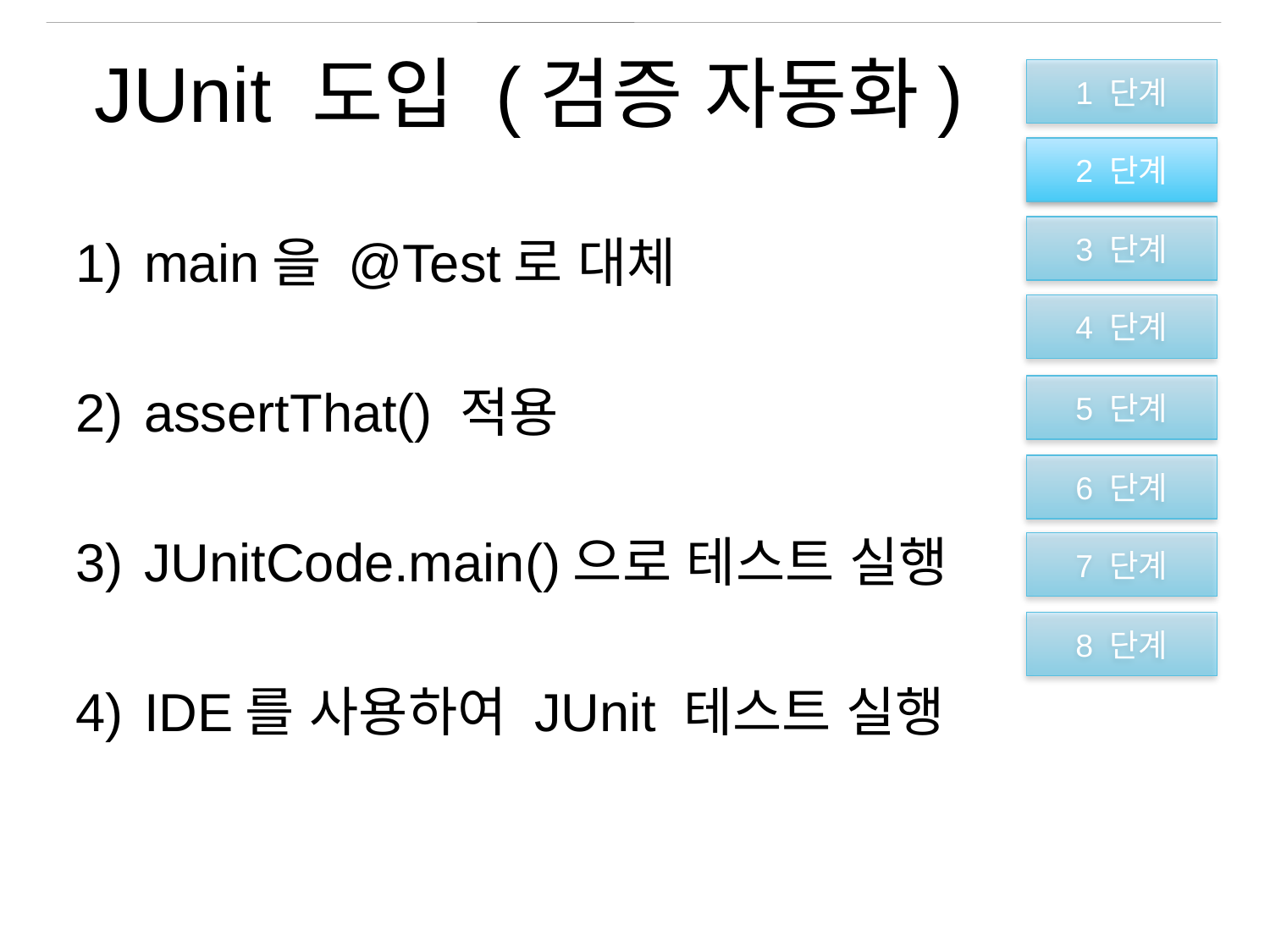

# JUnit 도입 (검증 자동화)
1 단계
2 단계
3 단계
4 단계
5 단계
6 단계
7 단계
8 단계
main을 @Test로 대체

assertThat() 적용

JUnitCode.main()으로 테스트 실행

IDE를 사용하여 JUnit 테스트 실행